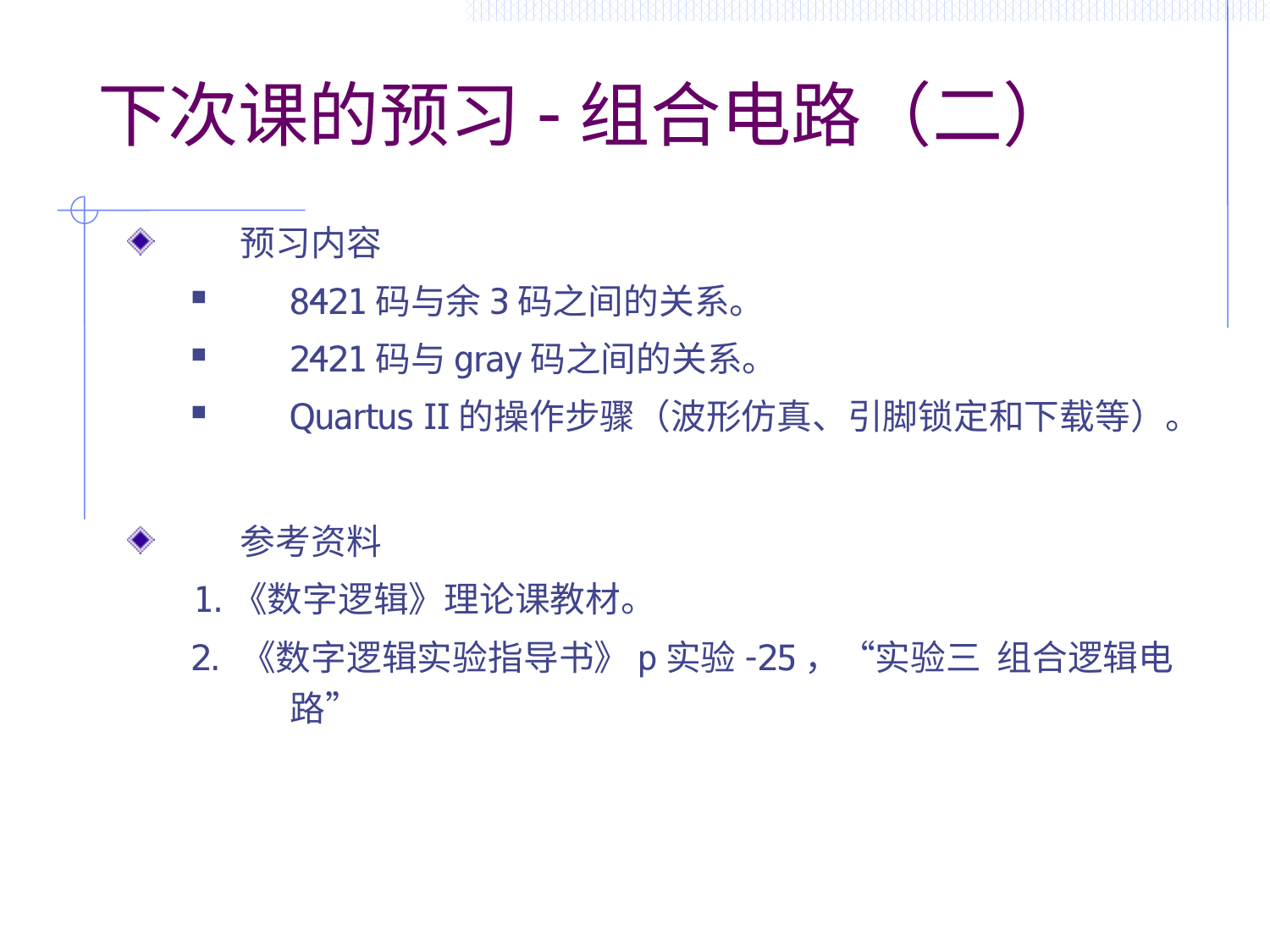

# 下次课的预习-组合电路（二）
预习内容
8421码与余3码之间的关系。
2421码与gray码之间的关系。
Quartus II的操作步骤（波形仿真、引脚锁定和下载等）。

参考资料
      1.《数字逻辑》理论课教材。
2. 《数字逻辑实验指导书》p实验-25，“实验三  组合逻辑电路”